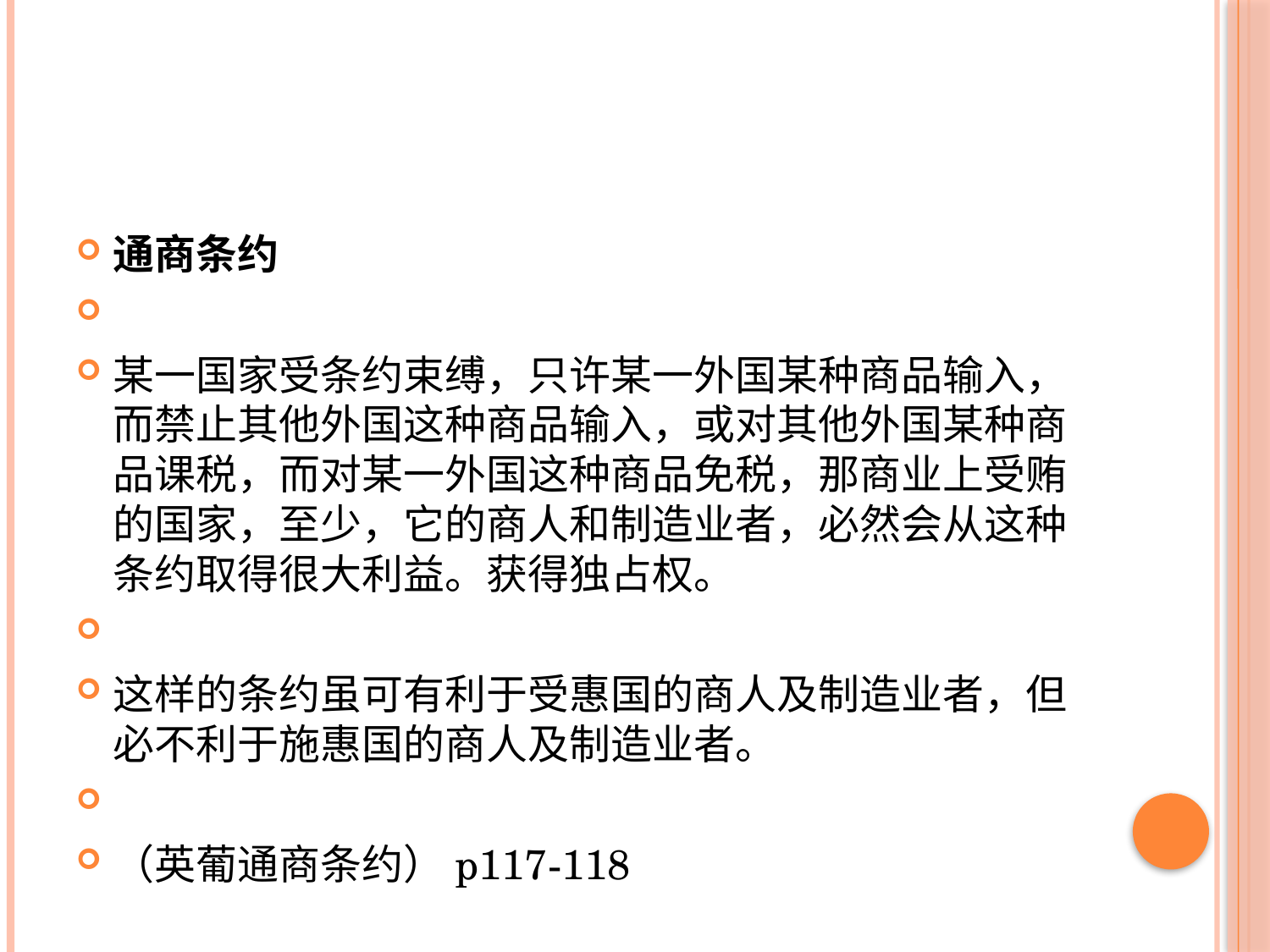

#
通商条约

某一国家受条约束缚，只许某一外国某种商品输入，而禁止其他外国这种商品输入，或对其他外国某种商品课税，而对某一外国这种商品免税，那商业上受贿的国家，至少，它的商人和制造业者，必然会从这种条约取得很大利益。获得独占权。

这样的条约虽可有利于受惠国的商人及制造业者，但必不利于施惠国的商人及制造业者。

（英葡通商条约）p117-118